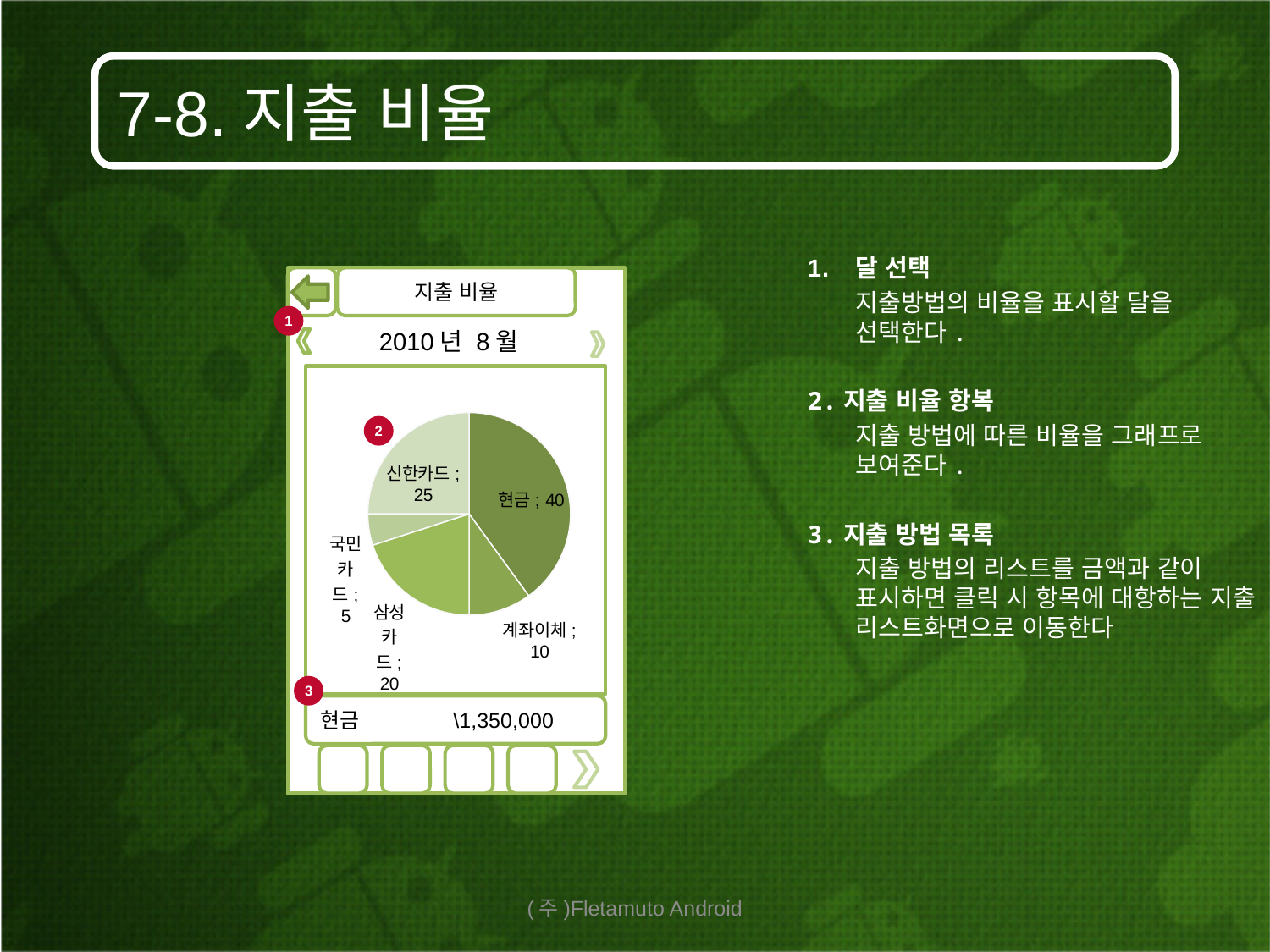

# 7-8.지출 비율
달 선택
	지출방법의 비율을 표시할 달을 선택한다.

2.지출 비율 항복
	지출 방법에 따른 비율을 그래프로 보여준다.

3.지출 방법 목록
	지출 방법의 리스트를 금액과 같이 표시하면 클릭 시 항목에 대항하는 지출 리스트화면으로 이동한다

지출 비율

1
2010년 8월

### Chart

| Category | 판매 | 판매 |
|---|---|---|
| 현금 | 40.0 | 40.0 |
| 계좌이체 | 10.0 | 10.0 |
| 삼성카드 | 20.0 | 20.0 |
| 국민카드 | 5.0 | 5.0 |
| 신한카드 | 25.0 | 25.0 |
2
3
현금               \1,350,000

(주)Fletamuto Android